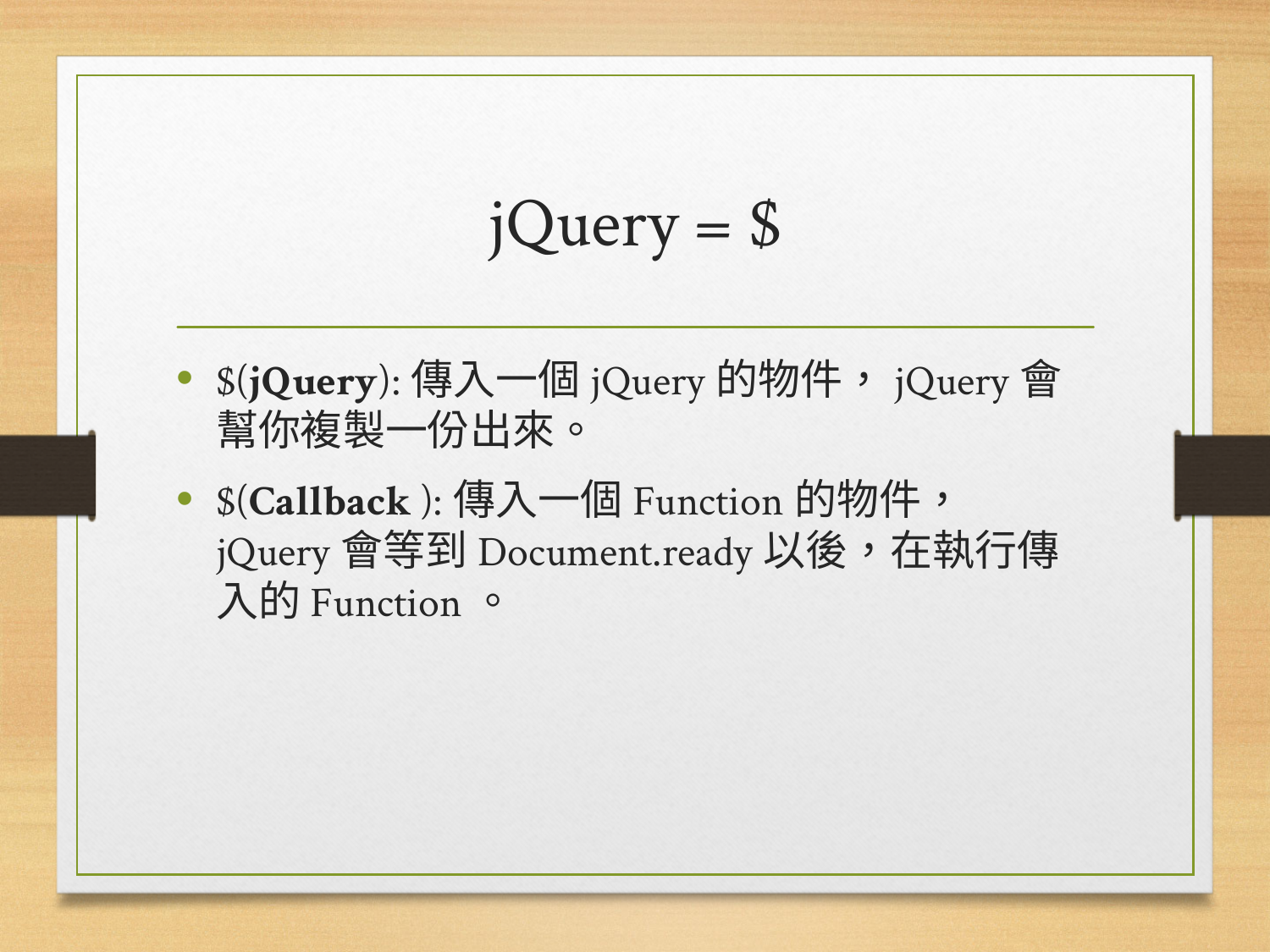

# jQuery = $
$(jQuery):傳入一個jQuery的物件，jQuery會幫你複製一份出來。
$(Callback ):傳入一個Function的物件， jQuery會等到Document.ready以後，在執行傳入的Function。